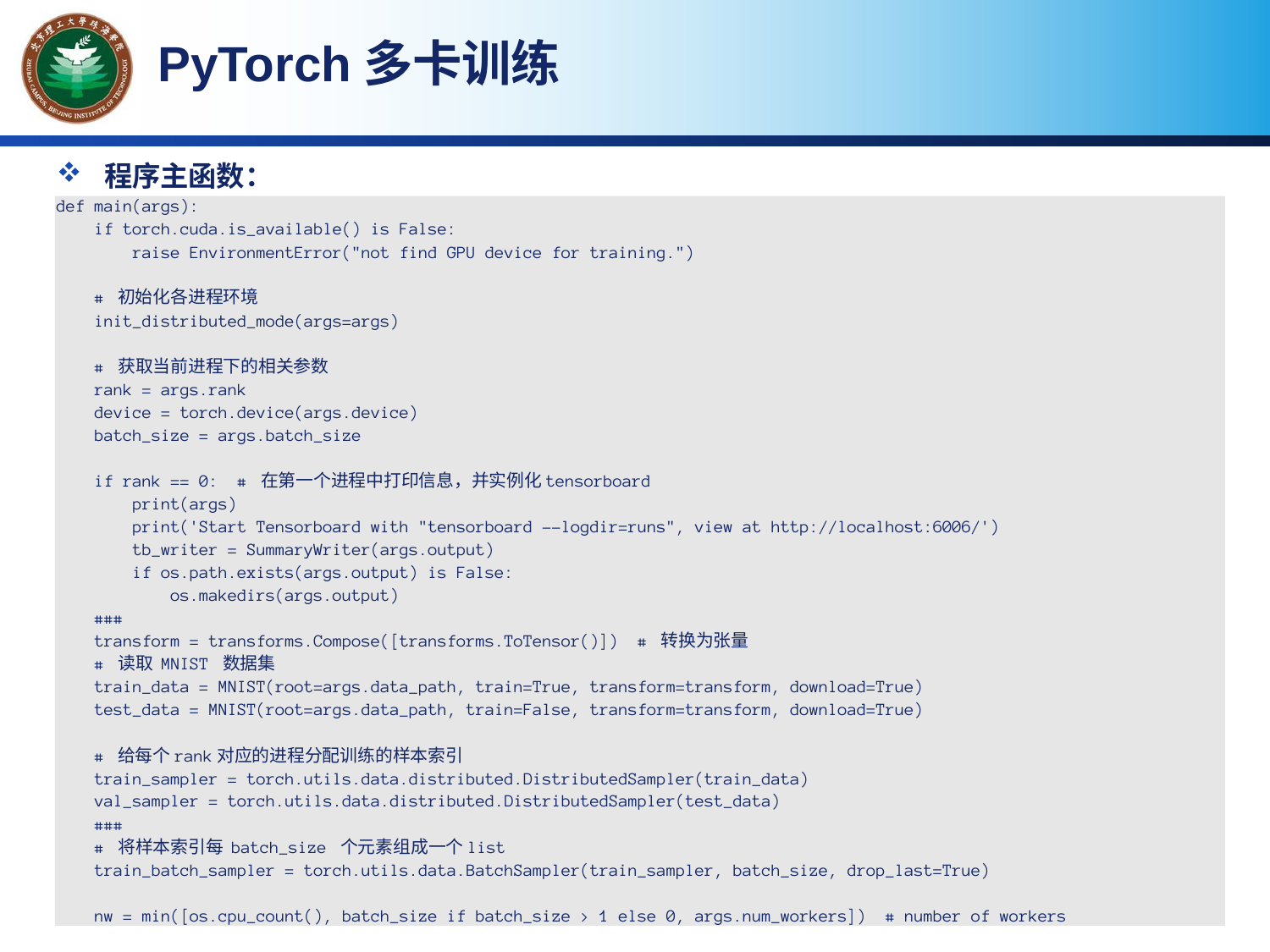

PyTorch多卡训练
程序主函数：
def main(args):
    if torch.cuda.is_available() is False:
        raise EnvironmentError("not find GPU device for training.")

    # 初始化各进程环境
    init_distributed_mode(args=args)

    # 获取当前进程下的相关参数
    rank = args.rank
    device = torch.device(args.device)
    batch_size = args.batch_size

    if rank == 0:  # 在第一个进程中打印信息，并实例化tensorboard
        print(args)
        print('Start Tensorboard with "tensorboard --logdir=runs", view at http://localhost:6006/')
        tb_writer = SummaryWriter(args.output)
        if os.path.exists(args.output) is False:
            os.makedirs(args.output)
    ###
    transform = transforms.Compose([transforms.ToTensor()])  # 转换为张量
    # 读取 MNIST 数据集
    train_data = MNIST(root=args.data_path, train=True, transform=transform, download=True)
    test_data = MNIST(root=args.data_path, train=False, transform=transform, download=True)

    # 给每个rank对应的进程分配训练的样本索引
    train_sampler = torch.utils.data.distributed.DistributedSampler(train_data)
    val_sampler = torch.utils.data.distributed.DistributedSampler(test_data)
    ###
    # 将样本索引每 batch_size 个元素组成一个list
    train_batch_sampler = torch.utils.data.BatchSampler(train_sampler, batch_size, drop_last=True)

    nw = min([os.cpu_count(), batch_size if batch_size > 1 else 0, args.num_workers])  # number of workers